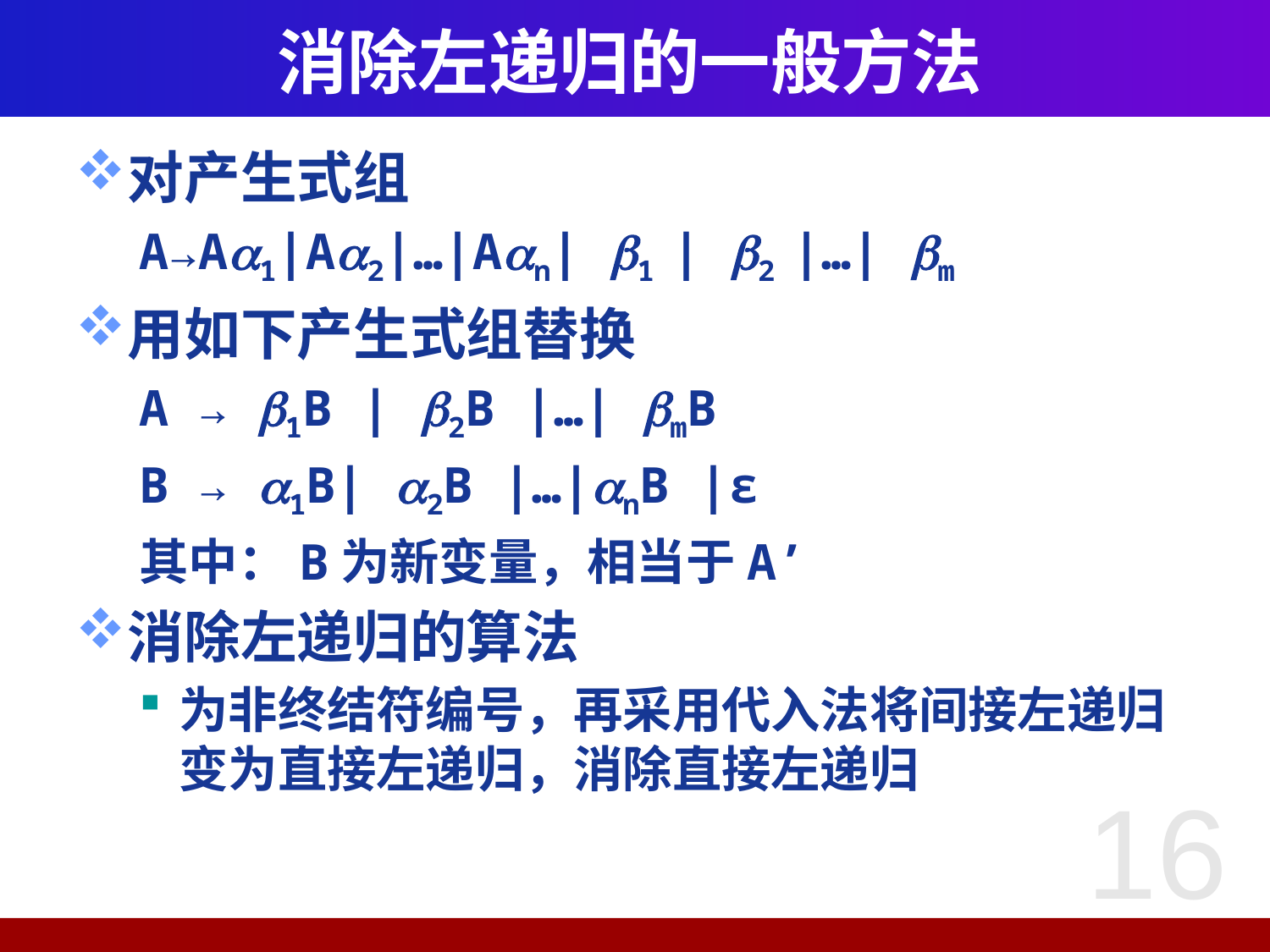

# 消除左递归的一般方法
对产生式组
A→Aα1|Aα2|…|Aαn| β1 | β2 |…| βm
用如下产生式组替换
A → β1B | β2B |…| βmB
B → α1B| α2B |…|αnB |ε
其中：B为新变量，相当于A’
消除左递归的算法
为非终结符编号，再采用代入法将间接左递归变为直接左递归，消除直接左递归
16